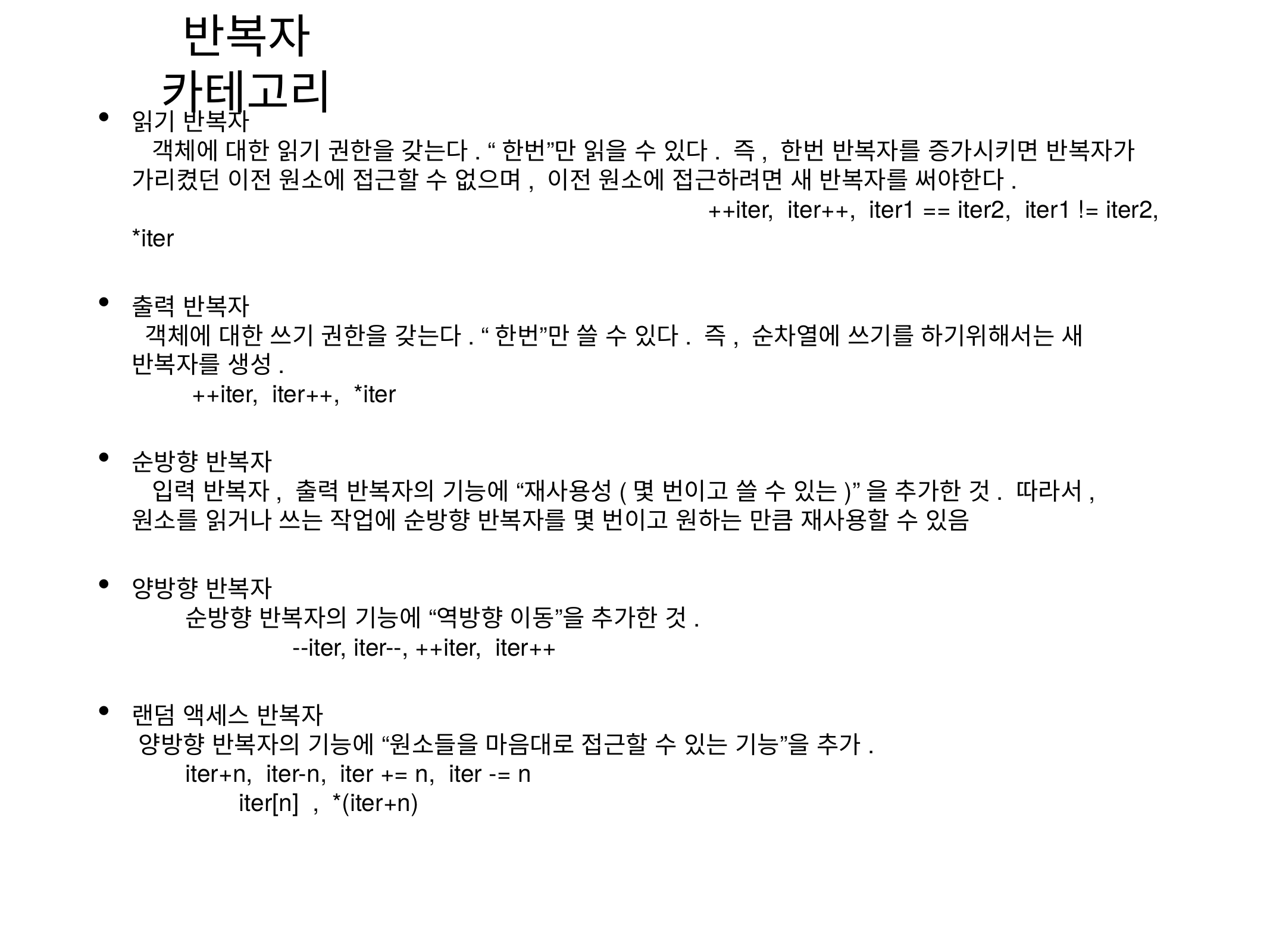

반복자 카테고리
읽기 반복자                                                                                                                                             객체에 대한 읽기 권한을 갖는다. “한번”만 읽을 수 있다. 즉, 한번 반복자를 증가시키면 반복자가 가리켰던 이전 원소에 접근할 수 없으며, 이전 원소에 접근하려면 새 반복자를 써야한다.                                                                                                              ++iter,  iter++,  iter1 == iter2,  iter1 != iter2,  *iter
출력 반복자                                                                                                                                            객체에 대한 쓰기 권한을 갖는다. “한번”만 쓸 수 있다. 즉, 순차열에 쓰기를 하기위해서는 새 반복자를 생성.                                                                                                                                              ++iter,  iter++,  *iter
순방향 반복자                                                                                                                                          입력 반복자, 출력 반복자의 기능에 “재사용성(몇 번이고 쓸 수 있는)”을 추가한 것. 따라서, 원소를 읽거나 쓰는 작업에 순방향 반복자를 몇 번이고 원하는 만큼 재사용할 수 있음
양방향 반복자                                                                                                                                               순방향 반복자의 기능에 “역방향 이동”을 추가한 것.                                                                                               --iter, iter--, ++iter,  iter++
랜덤 액세스 반복자                                                                                                                                양방향 반복자의 기능에 “원소들을 마음대로 접근할 수 있는 기능”을 추가.                                                     iter+n,  iter-n,  iter += n,  iter -= n                                                                                                                iter[n]  ,  *(iter+n)